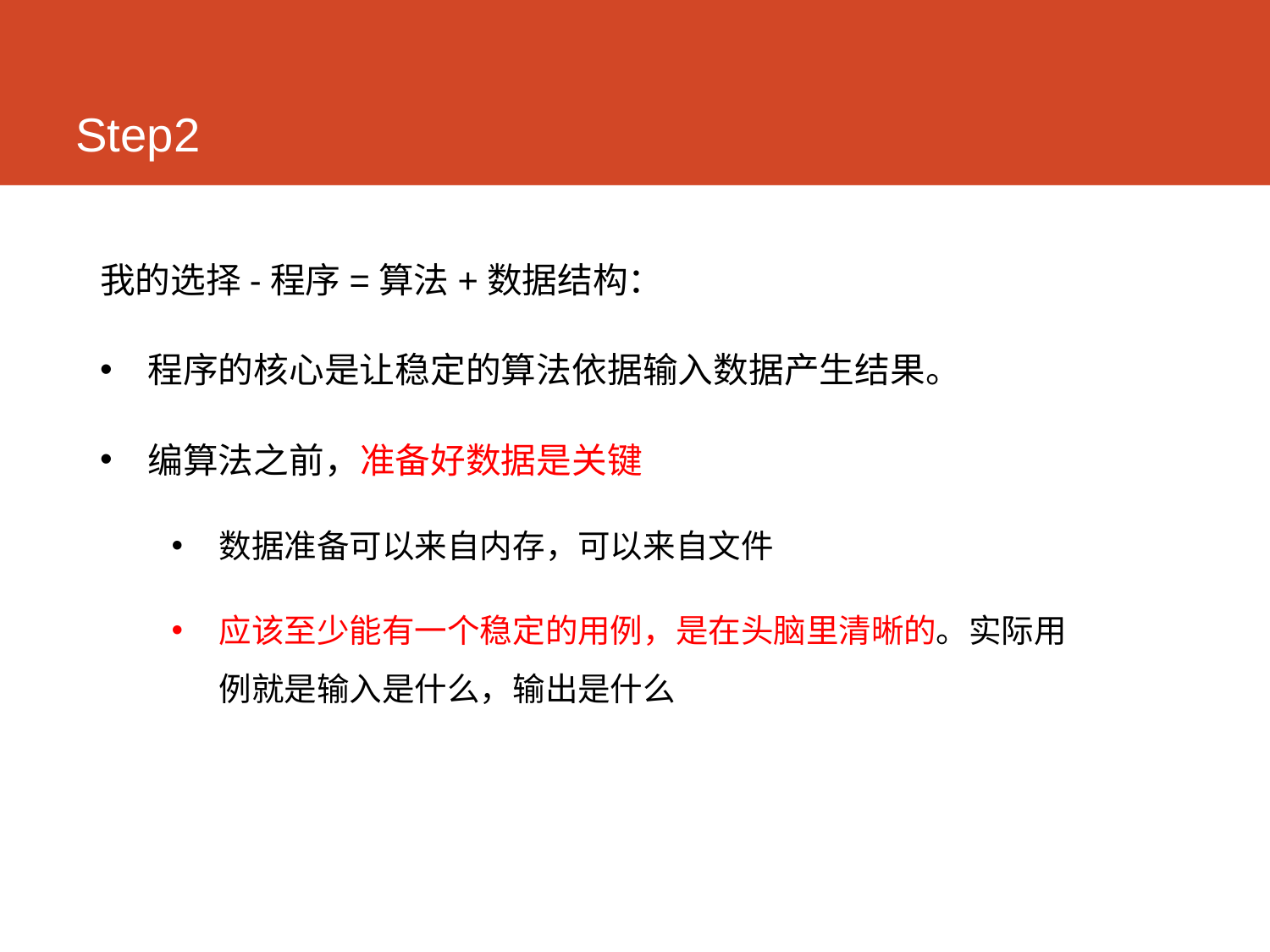

# Step2
我的选择-程序=算法+数据结构：
程序的核心是让稳定的算法依据输入数据产生结果。
编算法之前，准备好数据是关键
数据准备可以来自内存，可以来自文件
应该至少能有一个稳定的用例，是在头脑里清晰的。实际用例就是输入是什么，输出是什么